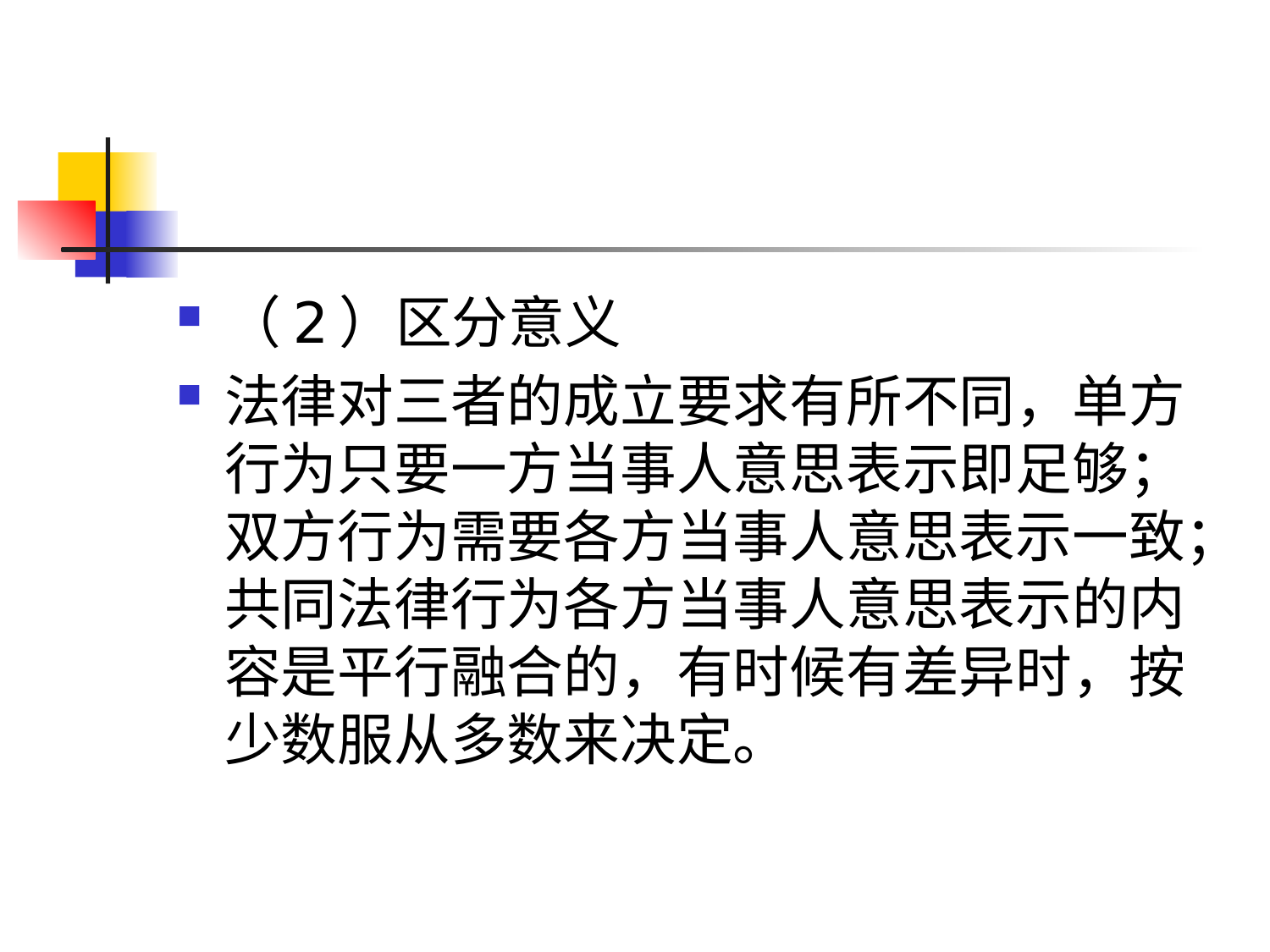

#
（2）区分意义
法律对三者的成立要求有所不同，单方行为只要一方当事人意思表示即足够；双方行为需要各方当事人意思表示一致；共同法律行为各方当事人意思表示的内容是平行融合的，有时候有差异时，按少数服从多数来决定。